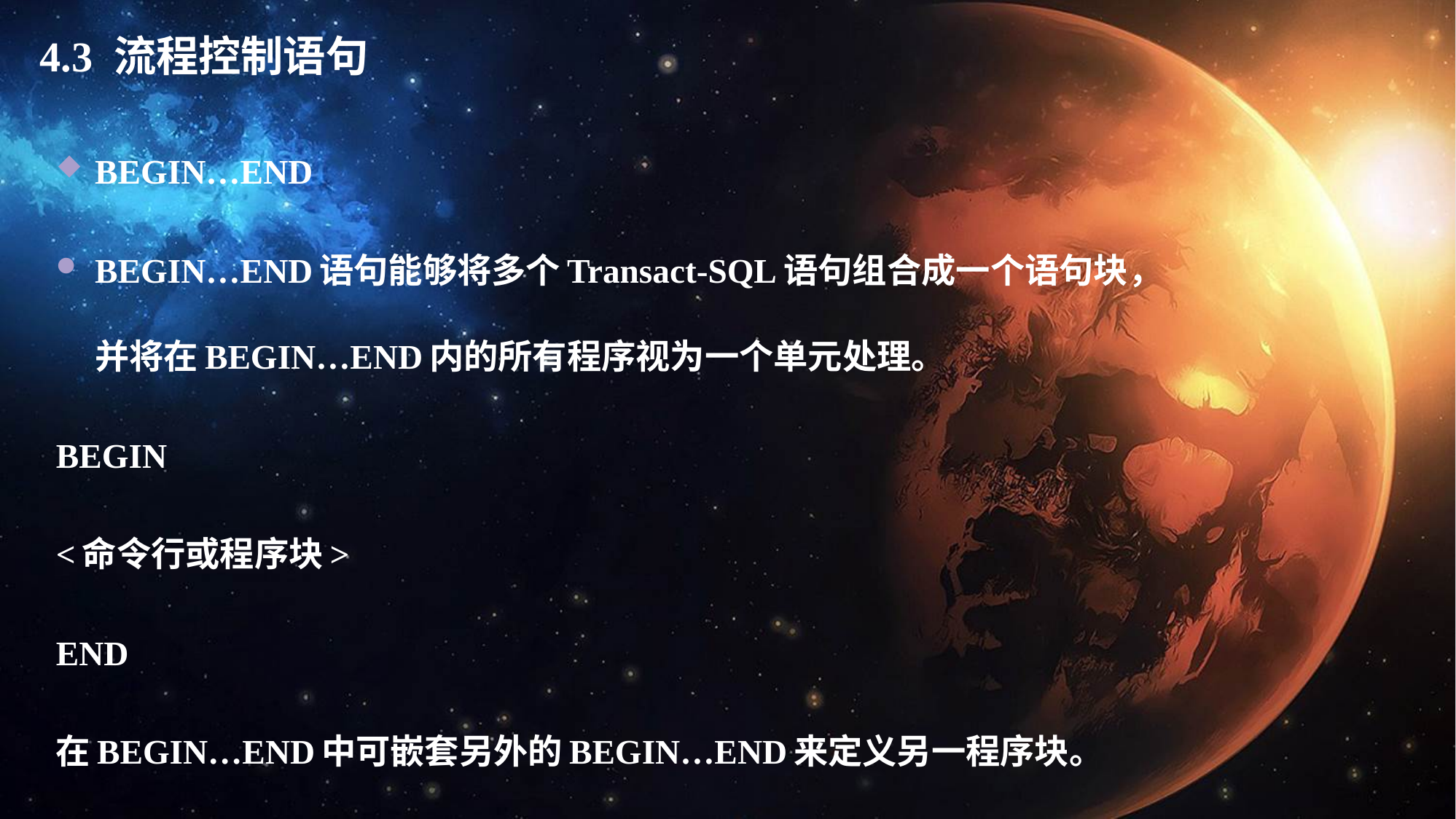

4.3 流程控制语句
BEGIN…END
BEGIN…END语句能够将多个Transact-SQL语句组合成一个语句块，并将在BEGIN…END内的所有程序视为一个单元处理。
BEGIN
<命令行或程序块>
END
在BEGIN…END中可嵌套另外的BEGIN…END来定义另一程序块。